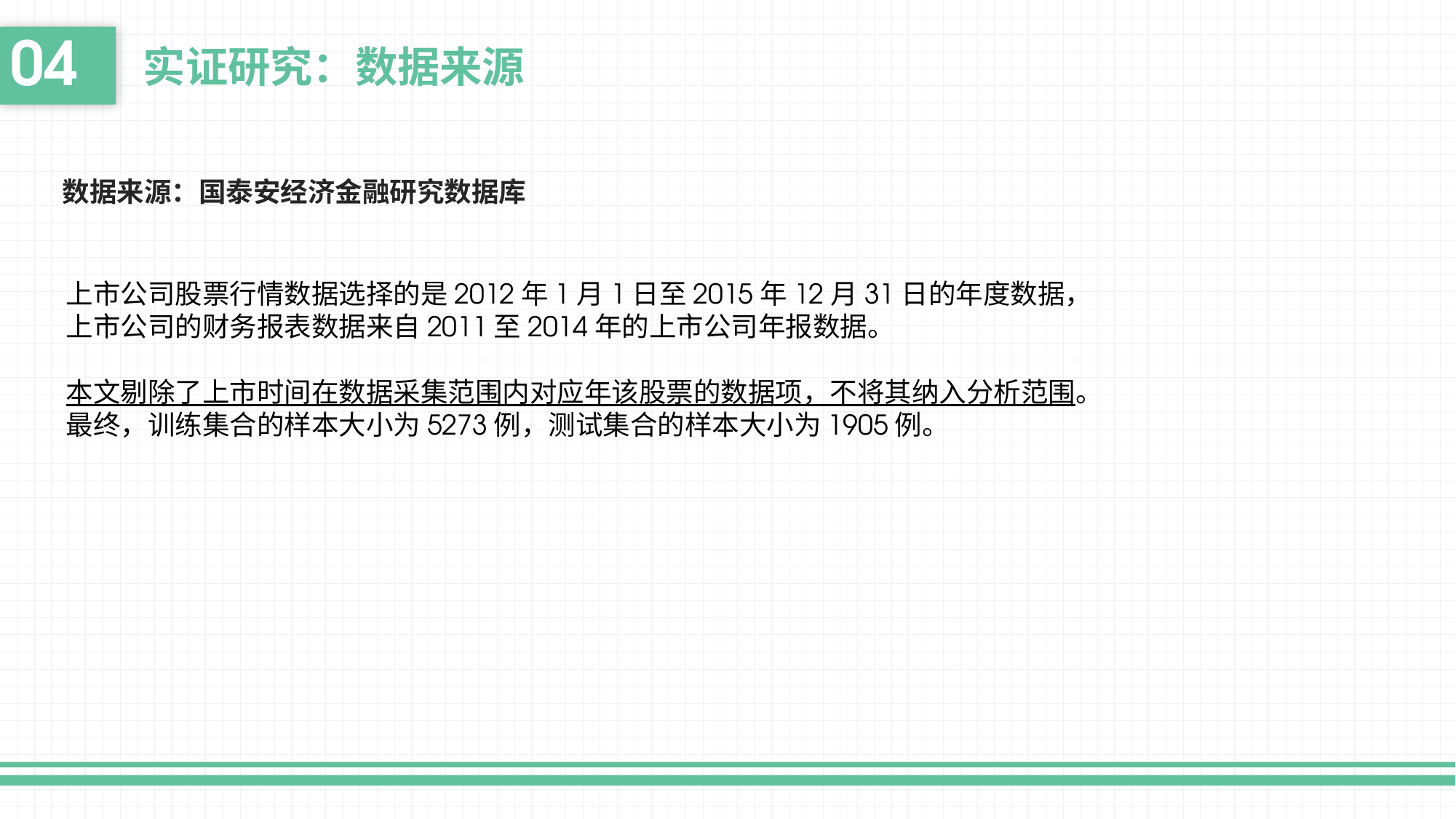

04
实证研究：数据来源
数据来源：国泰安经济金融研究数据库
上市公司股票行情数据选择的是2012年1月1日至2015年12月31日的年度数据，
上市公司的财务报表数据来自2011至2014年的上市公司年报数据。

本文剔除了上市时间在数据采集范围内对应年该股票的数据项，不将其纳入分析范围。
最终，训练集合的样本大小为5273例，测试集合的样本大小为1905例。